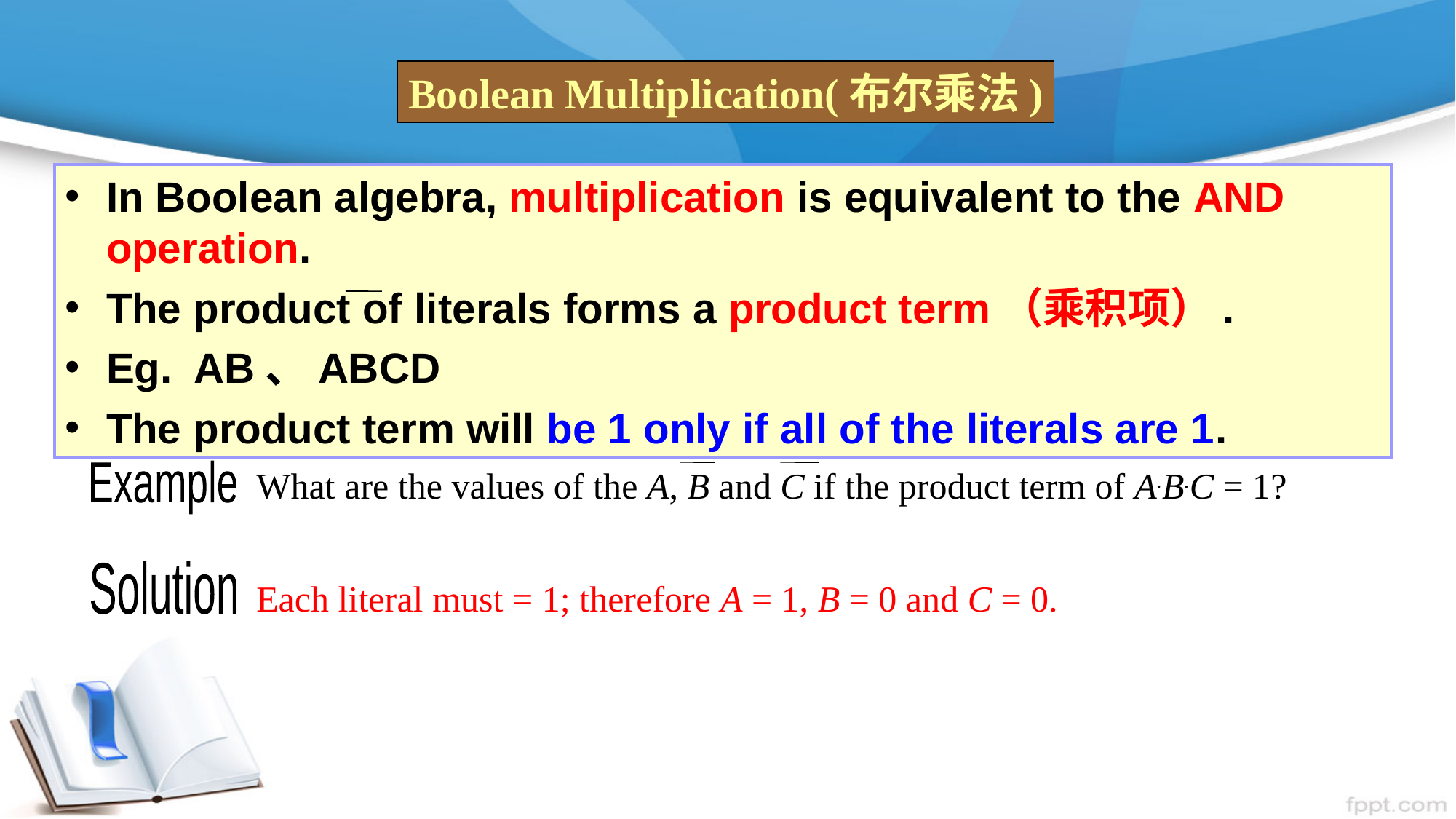

Boolean Multiplication(布尔乘法)
In Boolean algebra, multiplication is equivalent to the AND operation.
The product of literals forms a product term（乘积项）.
Eg.  AB、ABCD
The product term will be 1 only if all of the literals are 1.

What are the values of the A, B and C if the product term of A.B.C = 1?

Example
Solution
Each literal must = 1; therefore A = 1, B = 0 and C = 0.